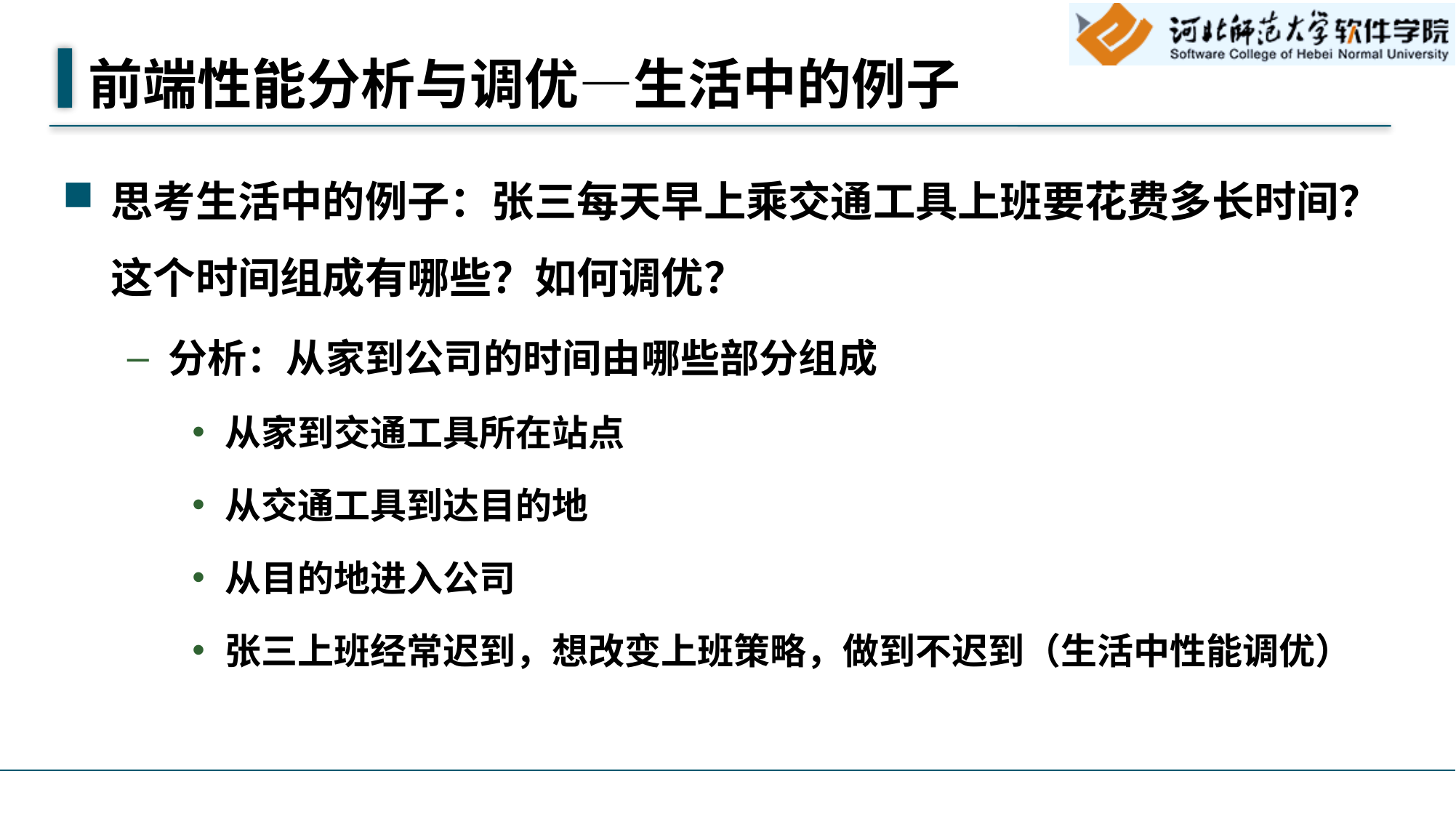

# 前端性能分析与调优—生活中的例子
思考生活中的例子：张三每天早上乘交通工具上班要花费多长时间？这个时间组成有哪些？如何调优？
分析：从家到公司的时间由哪些部分组成
从家到交通工具所在站点
从交通工具到达目的地
从目的地进入公司
张三上班经常迟到，想改变上班策略，做到不迟到（生活中性能调优）